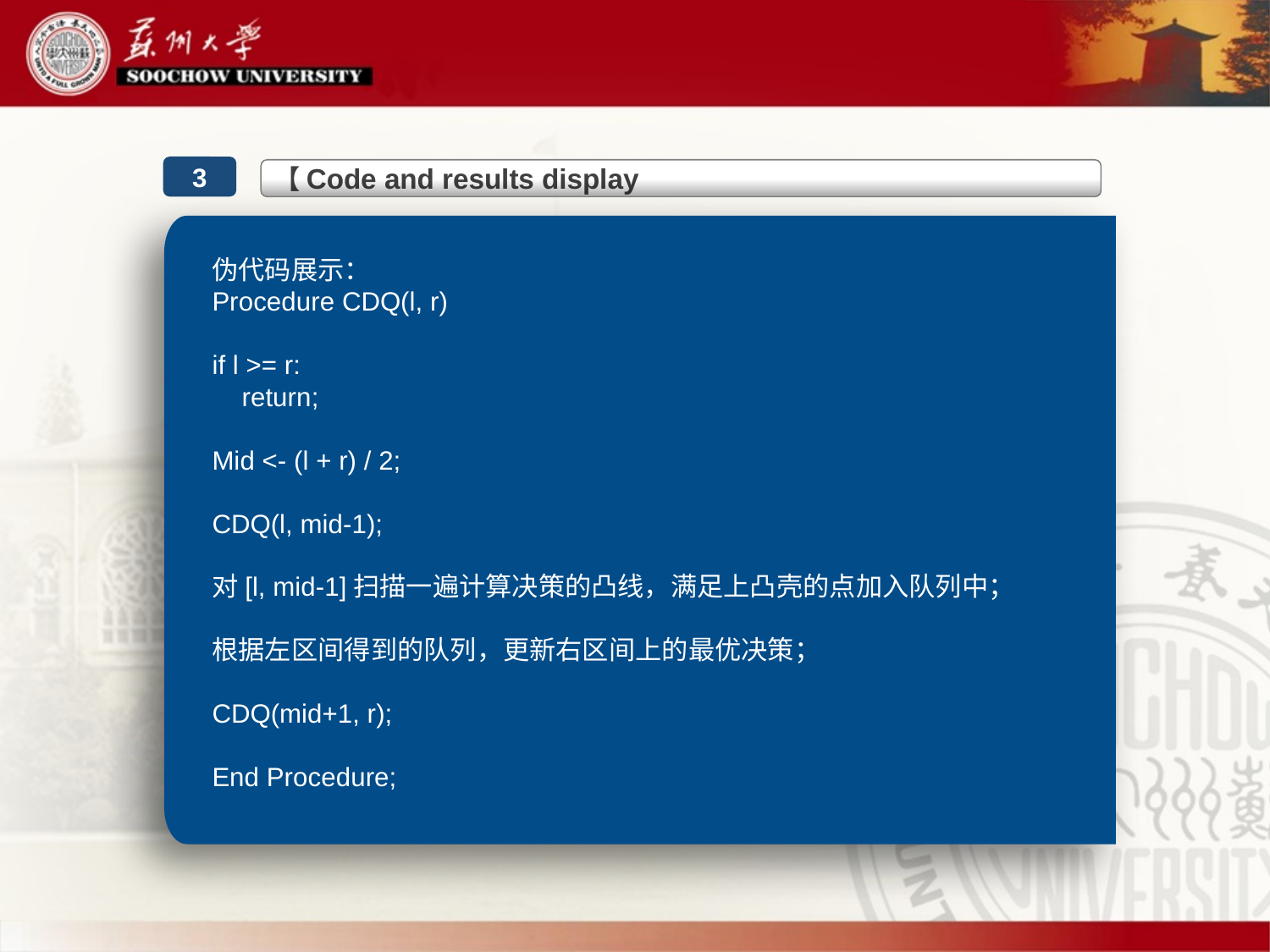

【Code and results display

3

伪代码展示：
Procedure CDQ(l, r)

if l >= r:
    return;

Mid <- (l + r) / 2;

CDQ(l, mid-1);

对[l, mid-1]扫描一遍计算决策的凸线，满足上凸壳的点加入队列中；

根据左区间得到的队列，更新右区间上的最优决策；

CDQ(mid+1, r);

End Procedure;